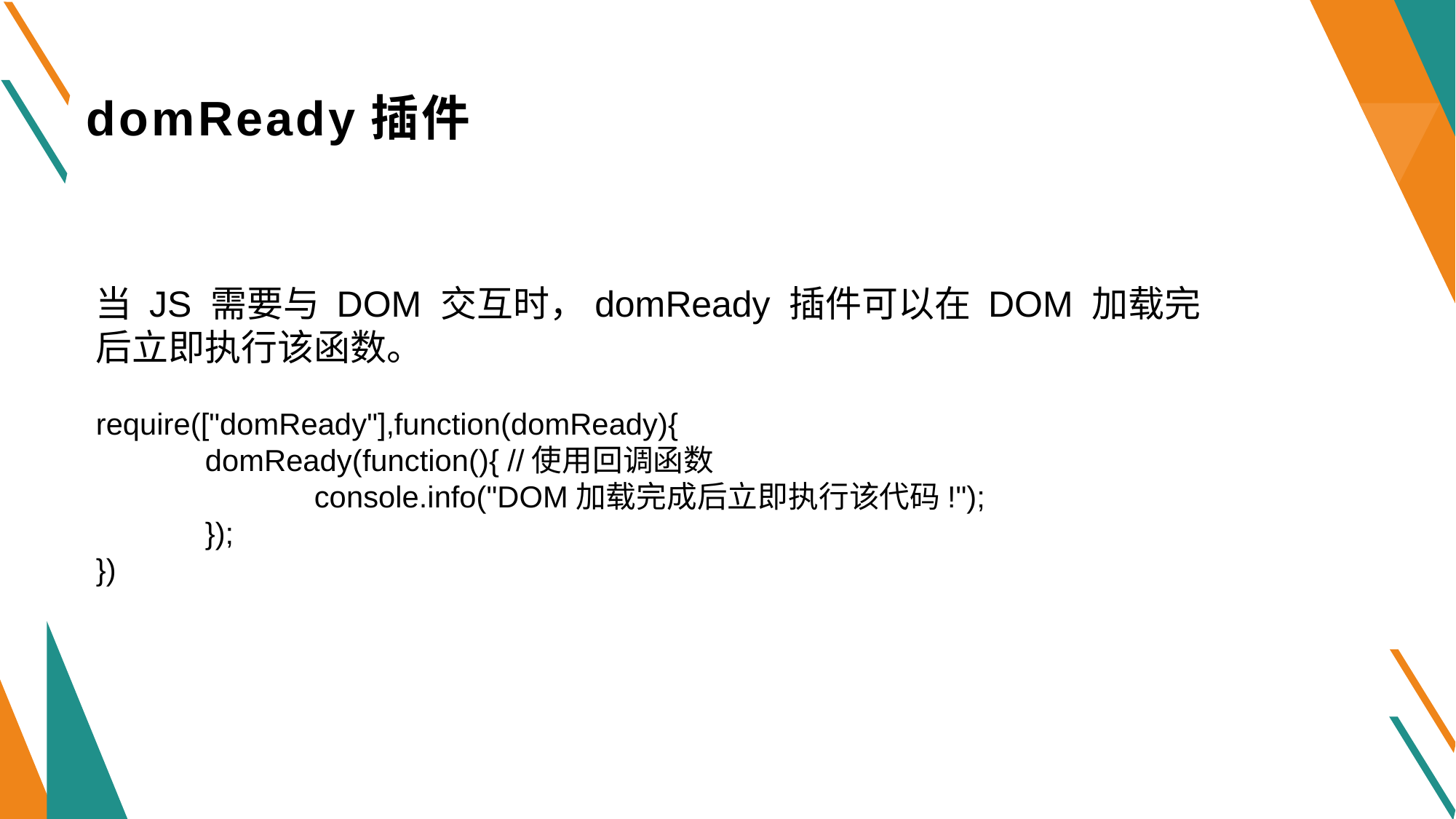

# domReady插件
当 JS 需要与 DOM 交互时，domReady 插件可以在 DOM 加载完
后立即执行该函数。

require(["domReady"],function(domReady){
	domReady(function(){ //使用回调函数
		console.info("DOM加载完成后立即执行该代码!");
	});
})